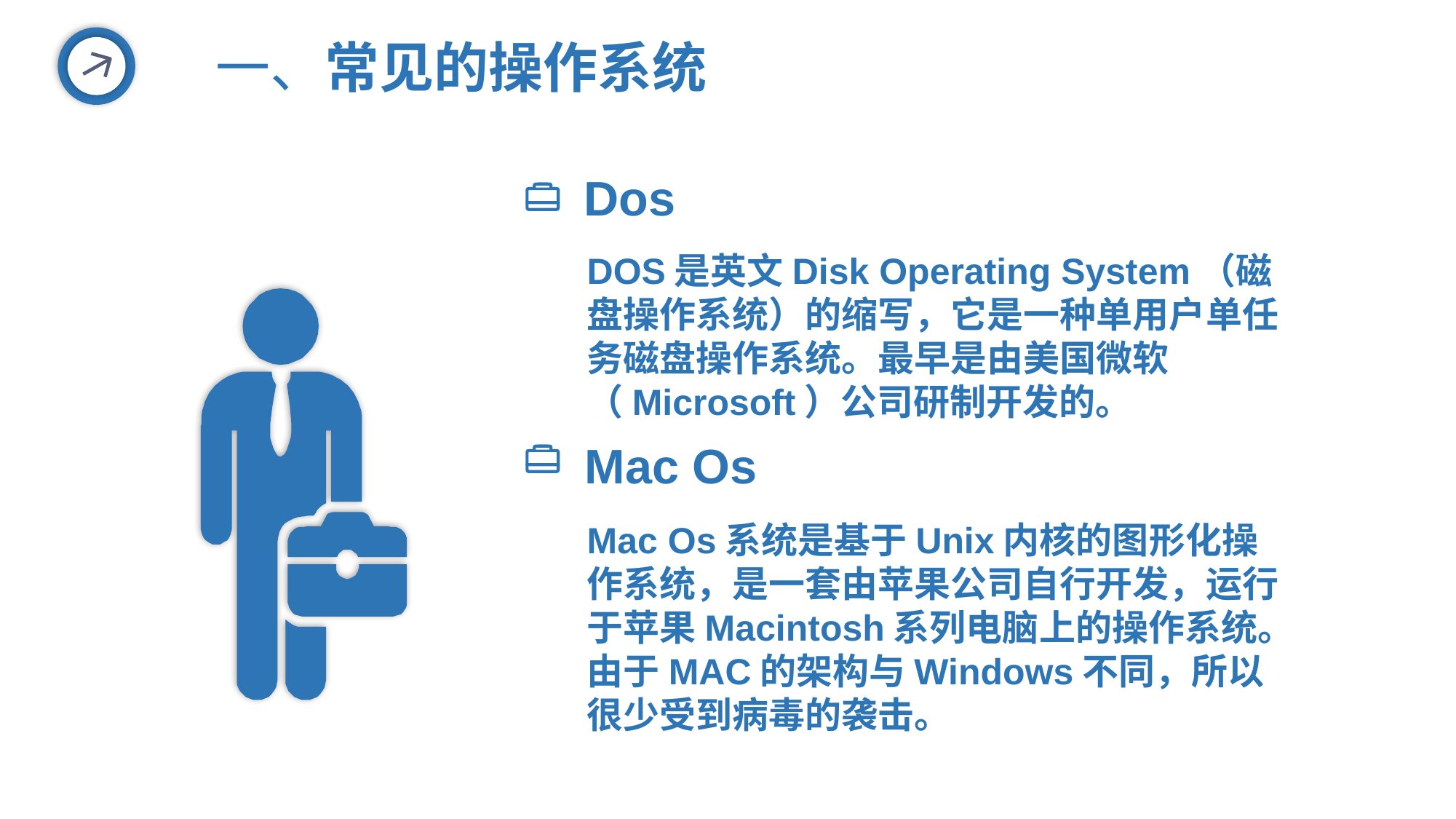

一、常见的操作系统
Dos

DOS是英文Disk Operating System（磁盘操作系统）的缩写，它是一种单用户单任务磁盘操作系统。最早是由美国微软（Microsoft）公司研制开发的。

Mac Os

Mac Os系统是基于Unix内核的图形化操作系统，是一套由苹果公司自行开发，运行于苹果Macintosh系列电脑上的操作系统。由于MAC的架构与Windows不同，所以很少受到病毒的袭击。